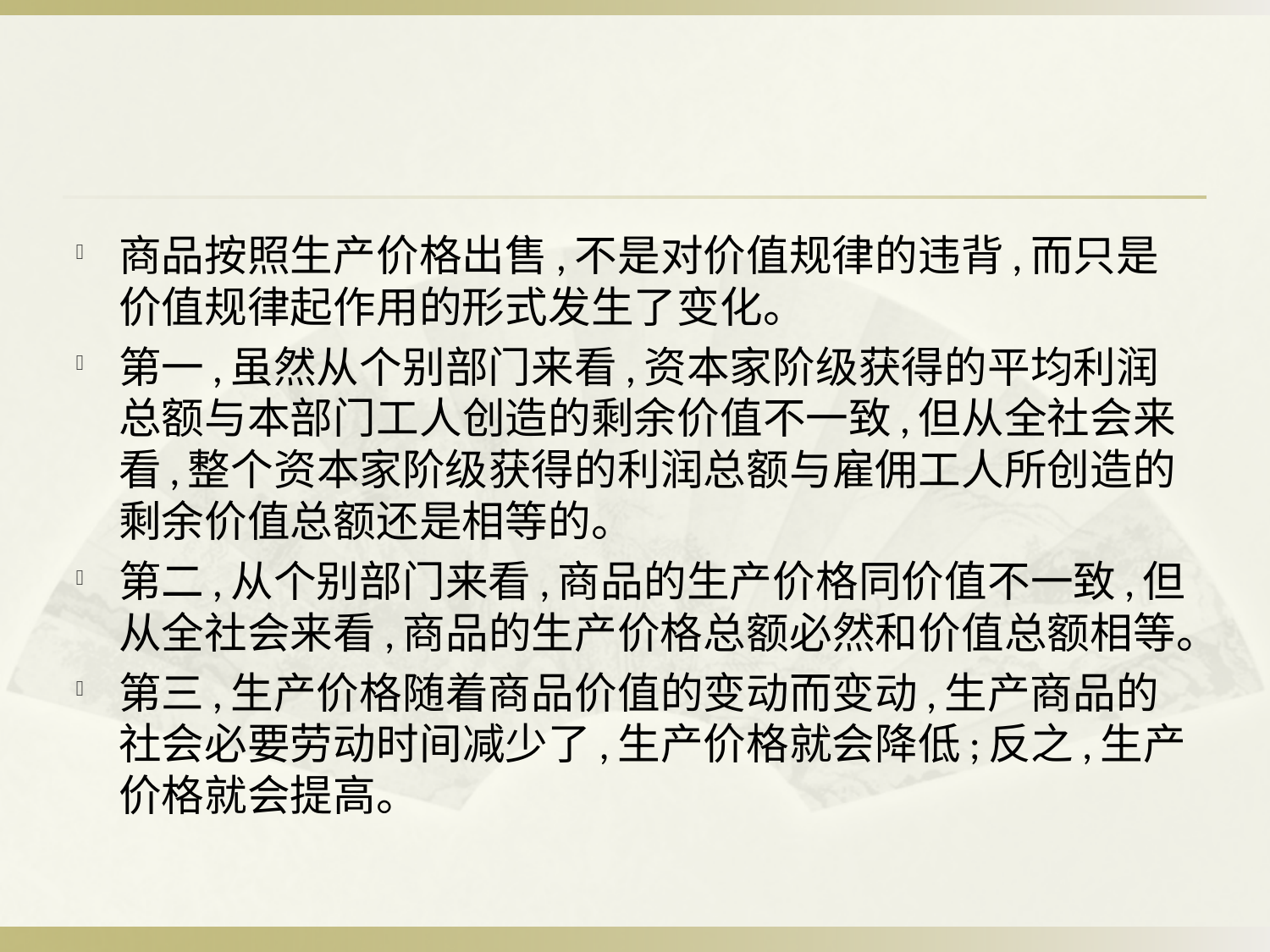

#
商品按照生产价格出售,不是对价值规律的违背,而只是价值规律起作用的形式发生了变化。
第一,虽然从个别部门来看,资本家阶级获得的平均利润总额与本部门工人创造的剩余价值不一致,但从全社会来看,整个资本家阶级获得的利润总额与雇佣工人所创造的剩余价值总额还是相等的。
第二,从个别部门来看,商品的生产价格同价值不一致,但从全社会来看,商品的生产价格总额必然和价值总额相等。
第三,生产价格随着商品价值的变动而变动,生产商品的社会必要劳动时间减少了,生产价格就会降低;反之,生产价格就会提高。